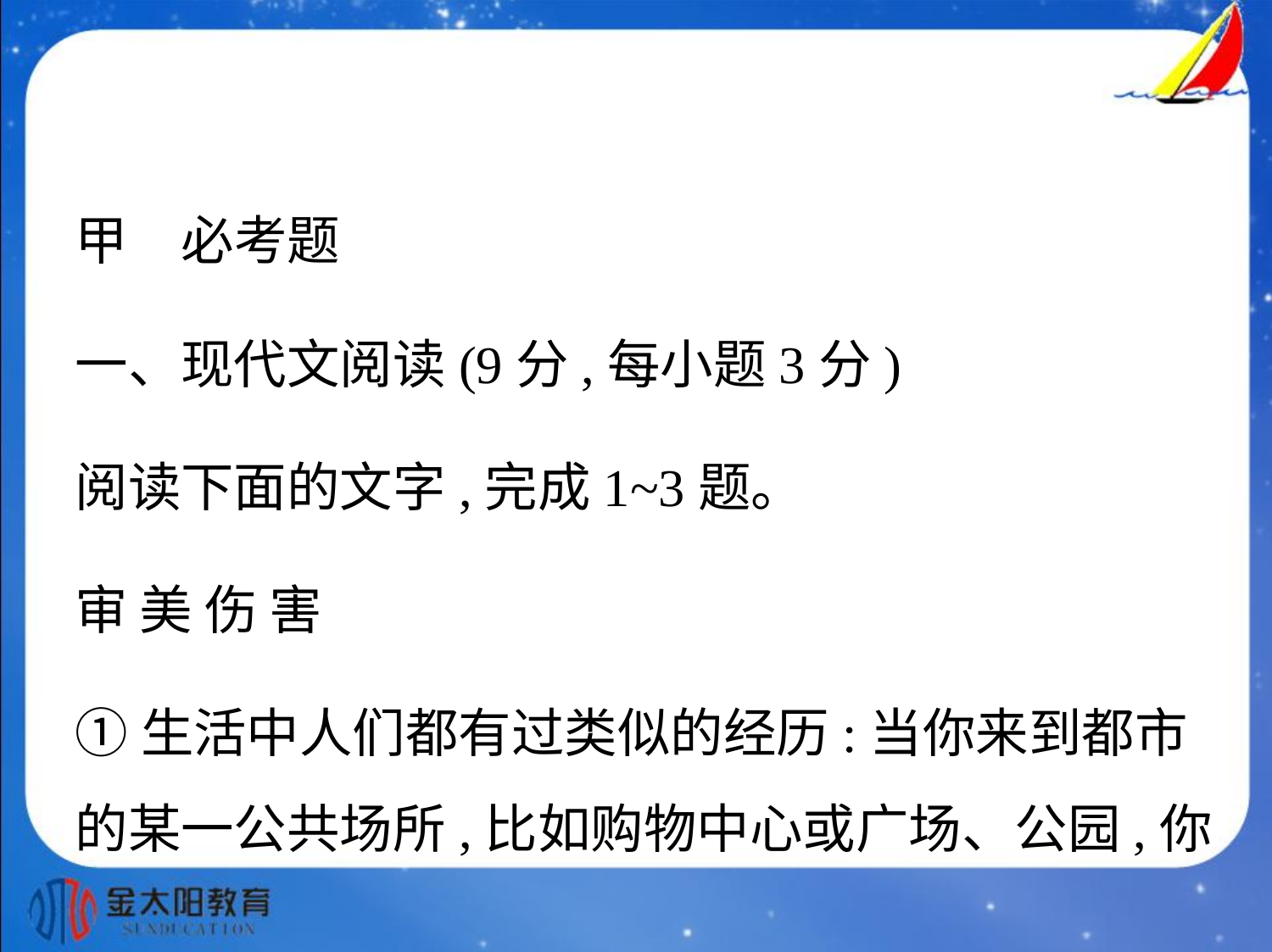

甲　必考题
一、现代文阅读(9分,每小题3分)
阅读下面的文字,完成1~3题。
审 美 伤 害
①生活中人们都有过类似的经历:当你来到都市
的某一公共场所,比如购物中心或广场、公园,你